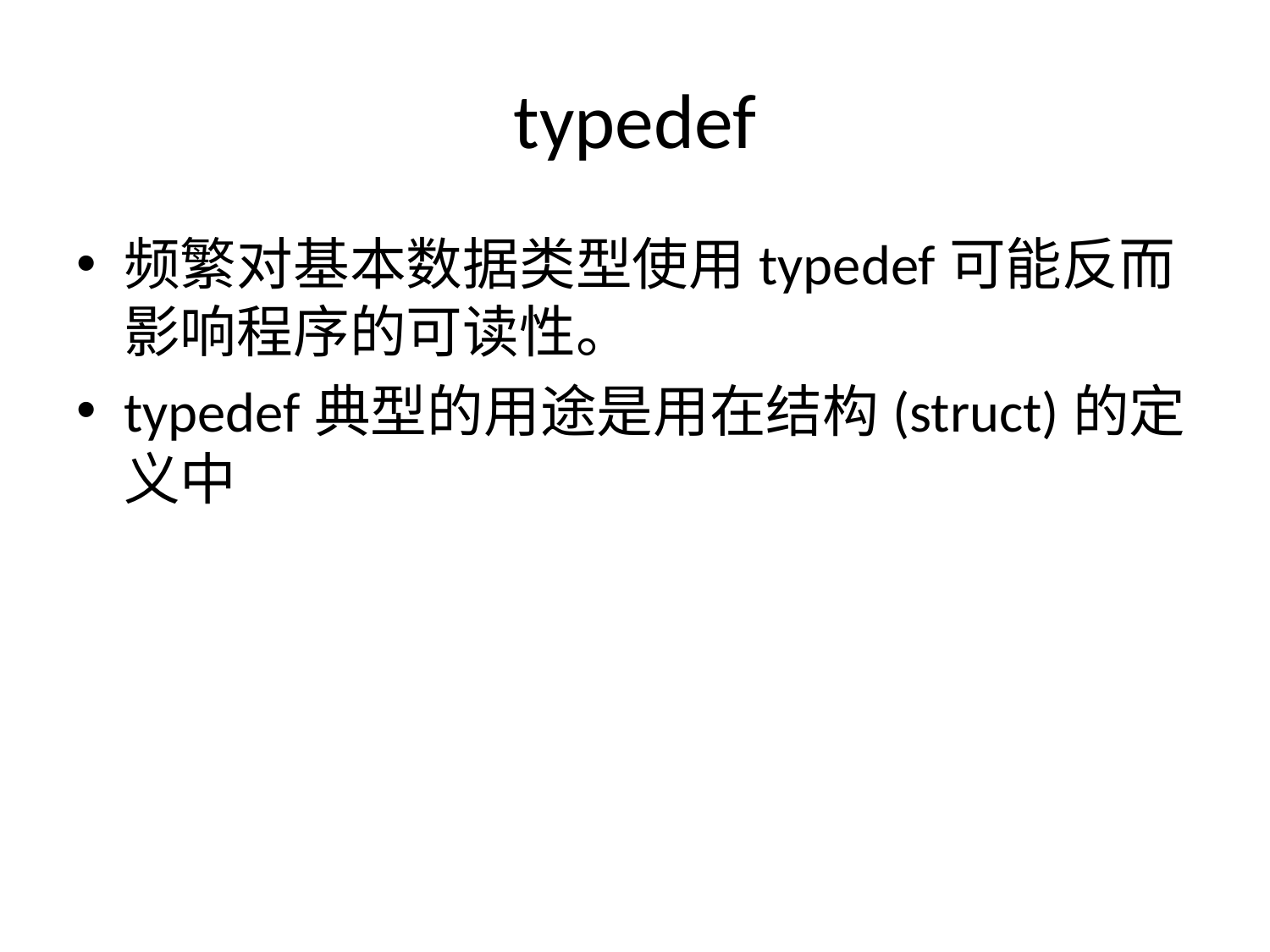

# typedef
频繁对基本数据类型使用typedef可能反而影响程序的可读性。
typedef典型的用途是用在结构(struct)的定义中